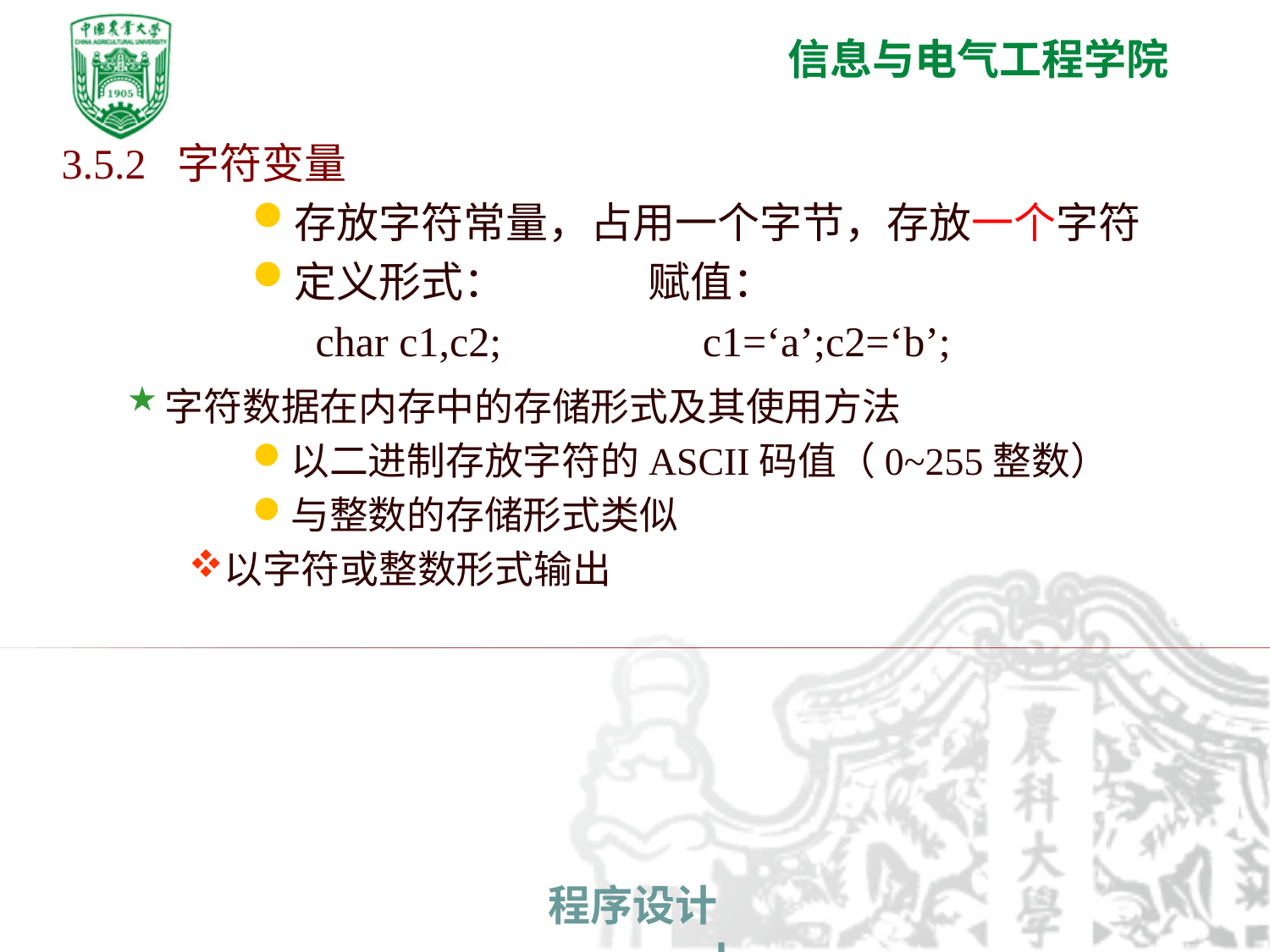

3.5.2  字符变量
存放字符常量，占用一个字节，存放一个字符
定义形式：               赋值：
char c1,c2;                   c1=‘a’;c2=‘b’;
字符数据在内存中的存储形式及其使用方法
以二进制存放字符的ASCII码值（0~255整数）
与整数的存储形式类似
以字符或整数形式输出